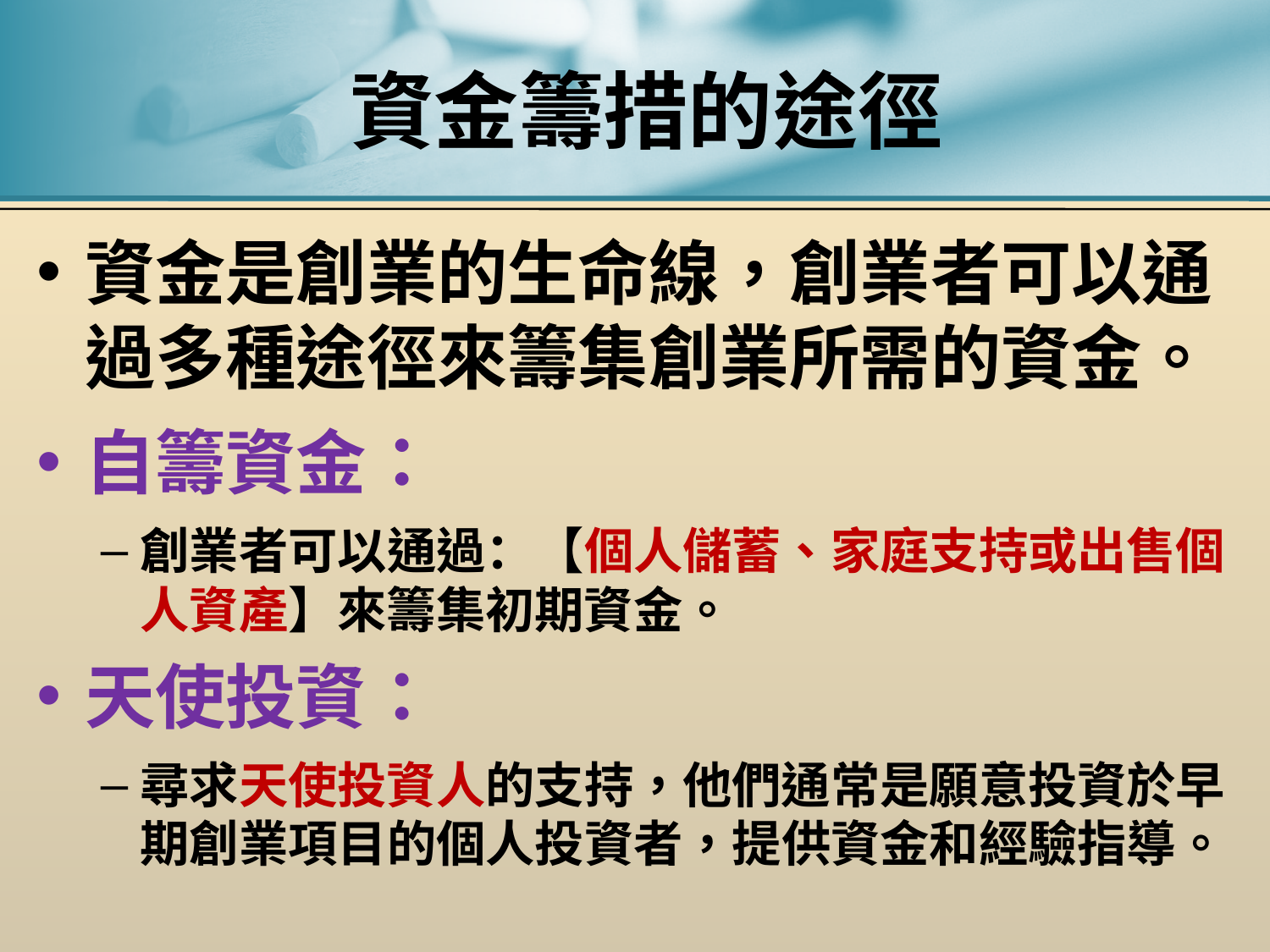

# 資金籌措的途徑
資金是創業的生命線，創業者可以通過多種途徑來籌集創業所需的資金。
自籌資金：
創業者可以通過：【個人儲蓄、家庭支持或出售個人資產】來籌集初期資金。
天使投資：
尋求天使投資人的支持，他們通常是願意投資於早期創業項目的個人投資者，提供資金和經驗指導。